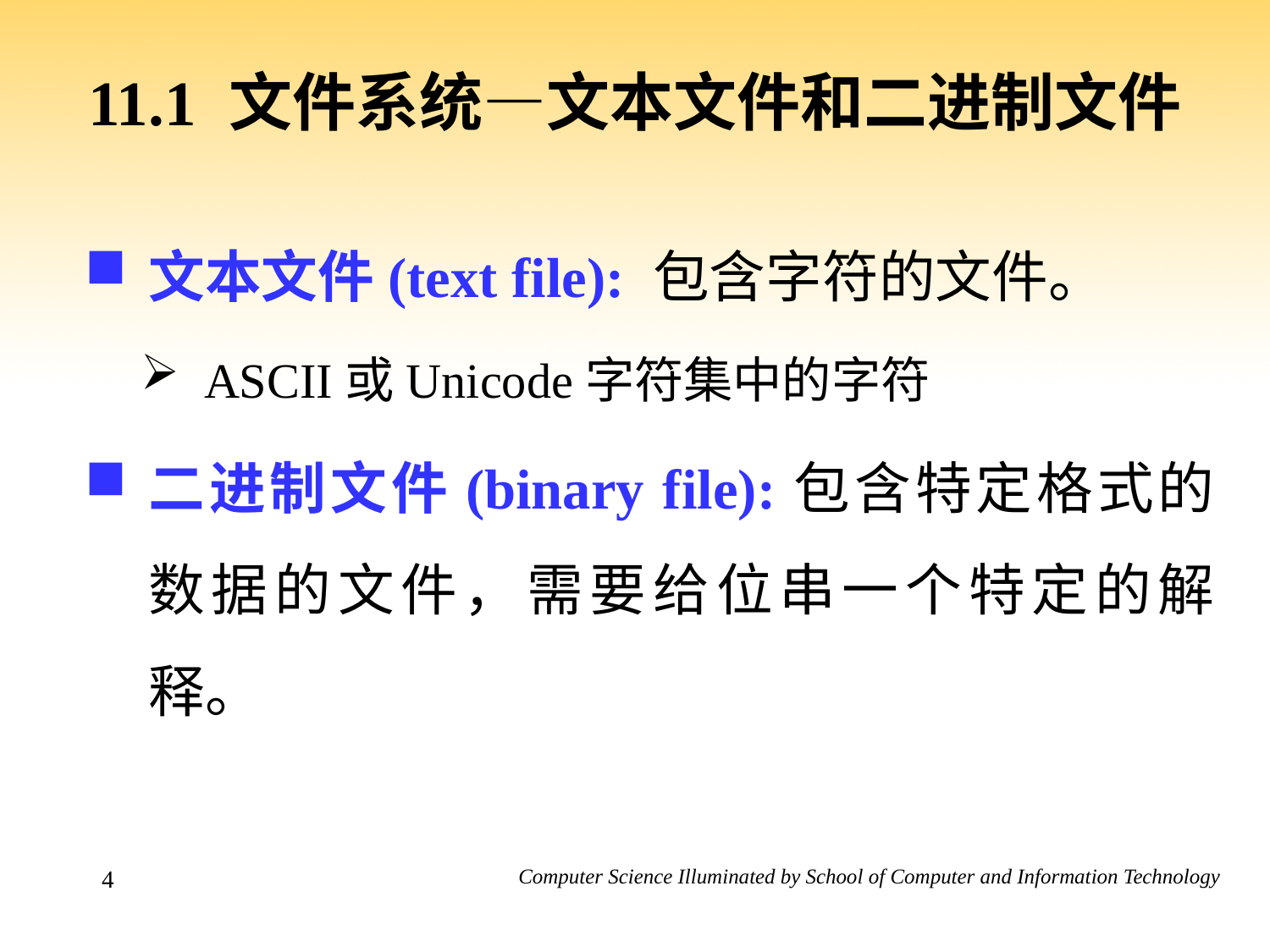

# 11.1 文件系统—文本文件和二进制文件
文本文件(text file): 包含字符的文件。
ASCII或Unicode字符集中的字符
二进制文件(binary file):包含特定格式的数据的文件，需要给位串一个特定的解释。
4